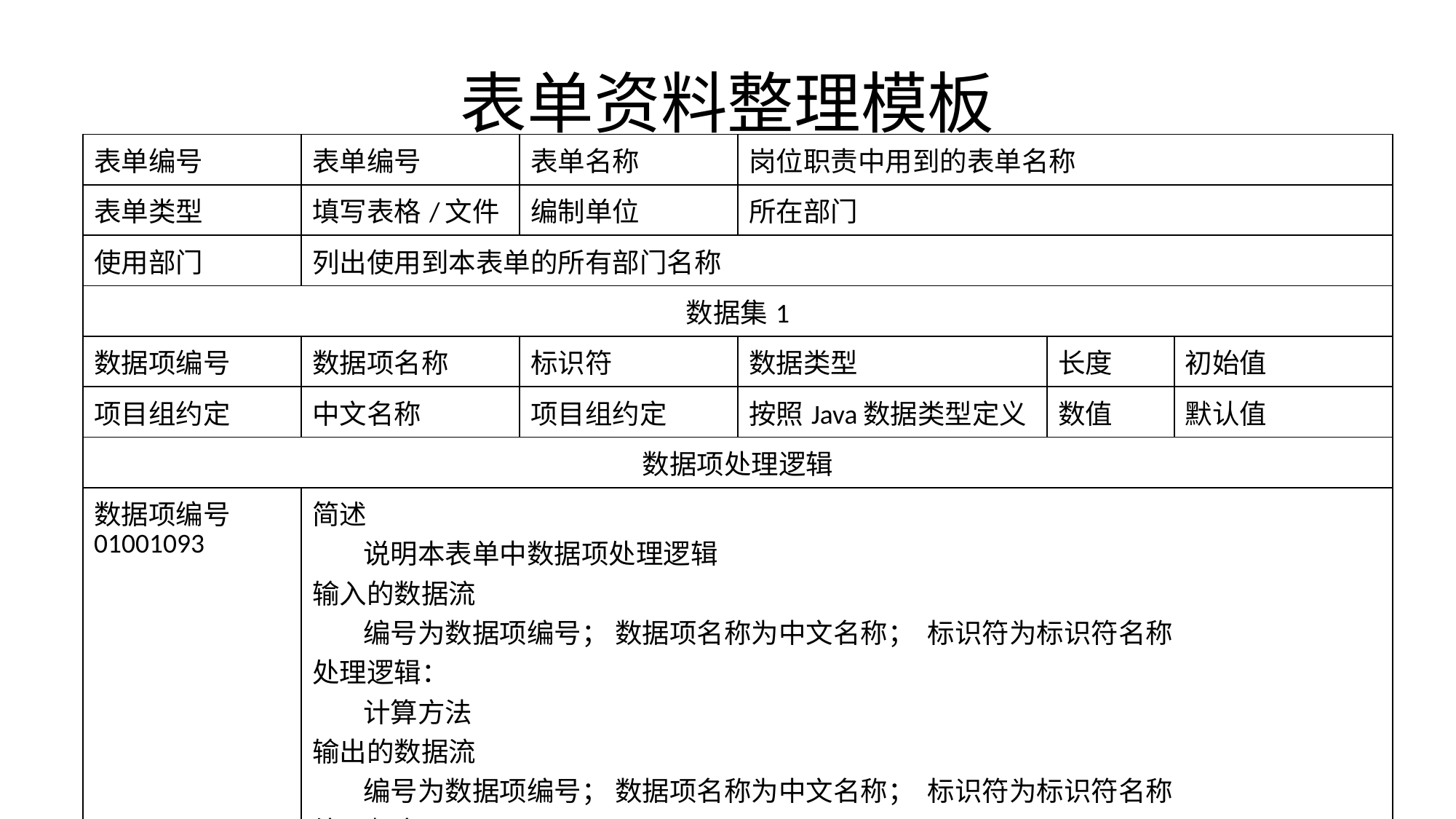

# 表单资料整理模板
| 表单编号 | 表单编号 | 表单名称 | 岗位职责中用到的表单名称 |  |  |
| --- | --- | --- | --- | --- | --- |
| 表单类型 | 填写表格/文件 | 编制单位 | 所在部门 |  |  |
| 使用部门 | 列出使用到本表单的所有部门名称 |  |  |  |  |
| 数据集1 |  |  |  |  |  |
| 数据项编号 | 数据项名称 | 标识符 | 数据类型 | 长度 | 初始值 |
| 项目组约定 | 中文名称 | 项目组约定 | 按照Java数据类型定义 | 数值 | 默认值 |
| 数据项处理逻辑 |  |  |  |  |  |
| 数据项编号 01001093 | 简述 说明本表单中数据项处理逻辑 输入的数据流 编号为数据项编号； 数据项名称为中文名称； 标识符为标识符名称 处理逻辑： 计算方法 输出的数据流 编号为数据项编号； 数据项名称为中文名称； 标识符为标识符名称 处理频率 时间 |  |  |  |  |